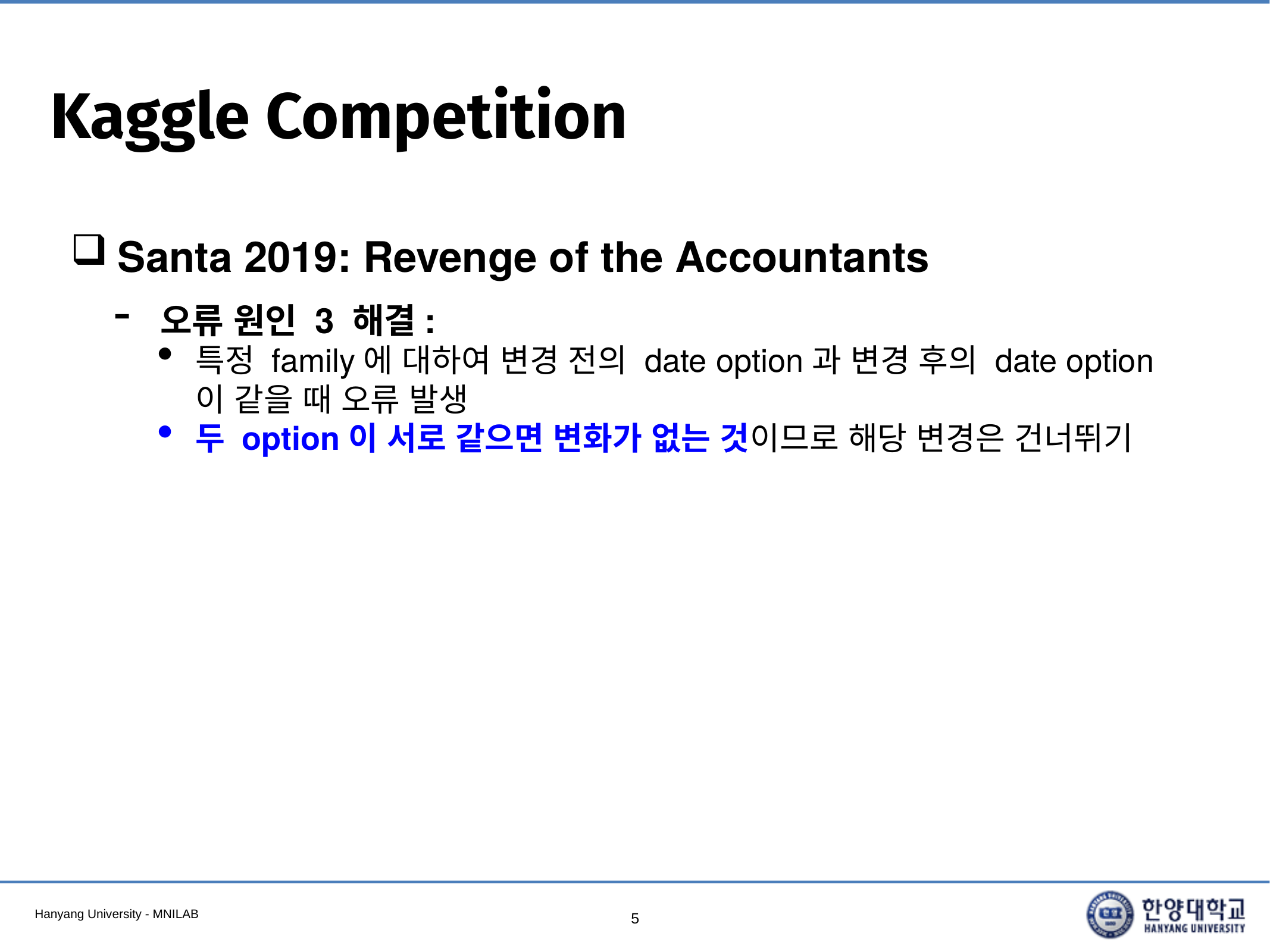

# Kaggle Competition
Santa 2019: Revenge of the Accountants
오류 원인 3 해결:
특정 family에 대하여 변경 전의 date option과 변경 후의 date option이 같을 때 오류 발생
두 option이 서로 같으면 변화가 없는 것이므로 해당 변경은 건너뛰기
5